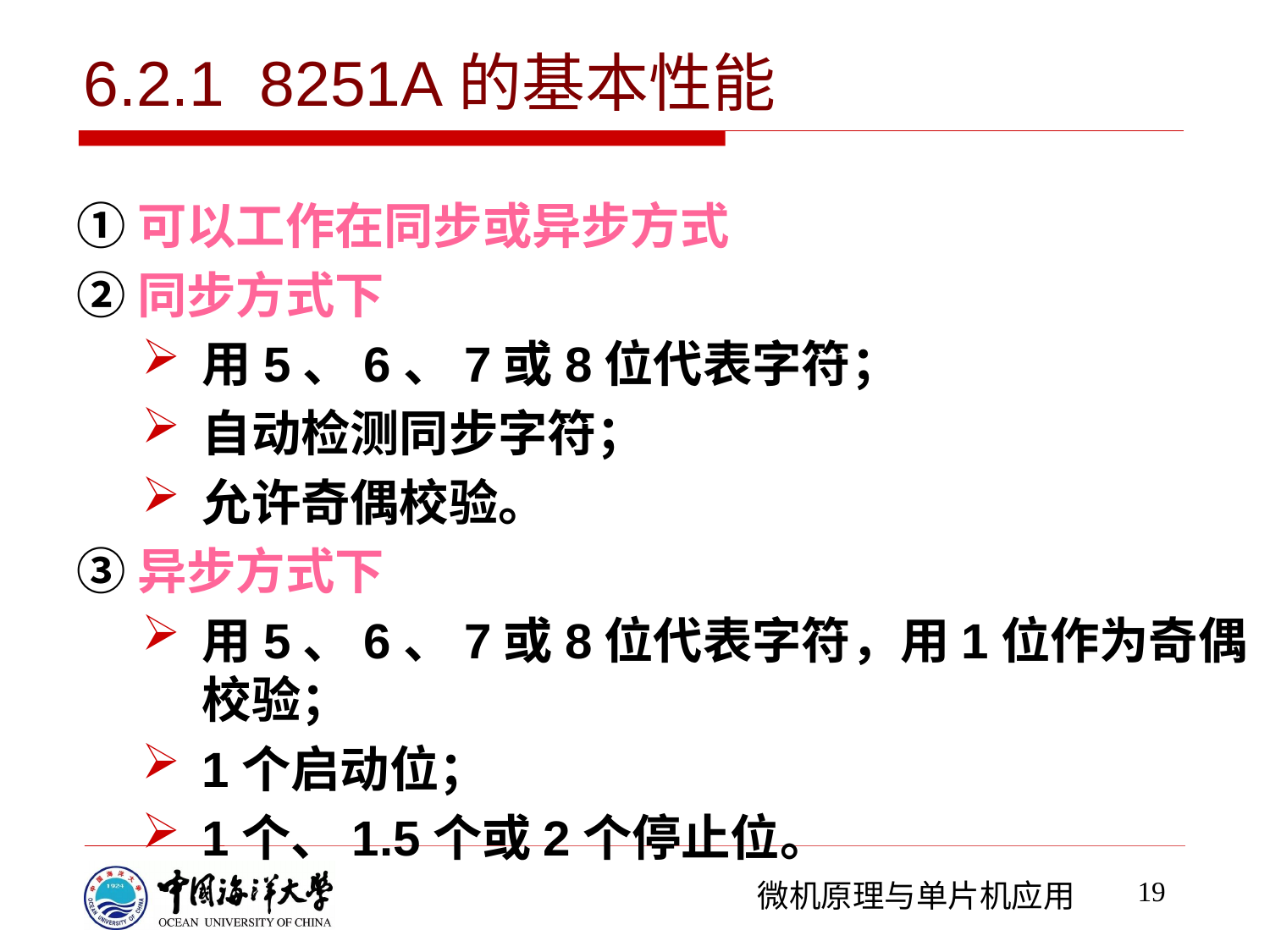

6.2.1  8251A的基本性能
①可以工作在同步或异步方式
②同步方式下
用5、6、7或8位代表字符；
自动检测同步字符；
允许奇偶校验。
③异步方式下
用5、6、7或8位代表字符，用1位作为奇偶校验；
1个启动位；
1个、1.5个或2个停止位。
19